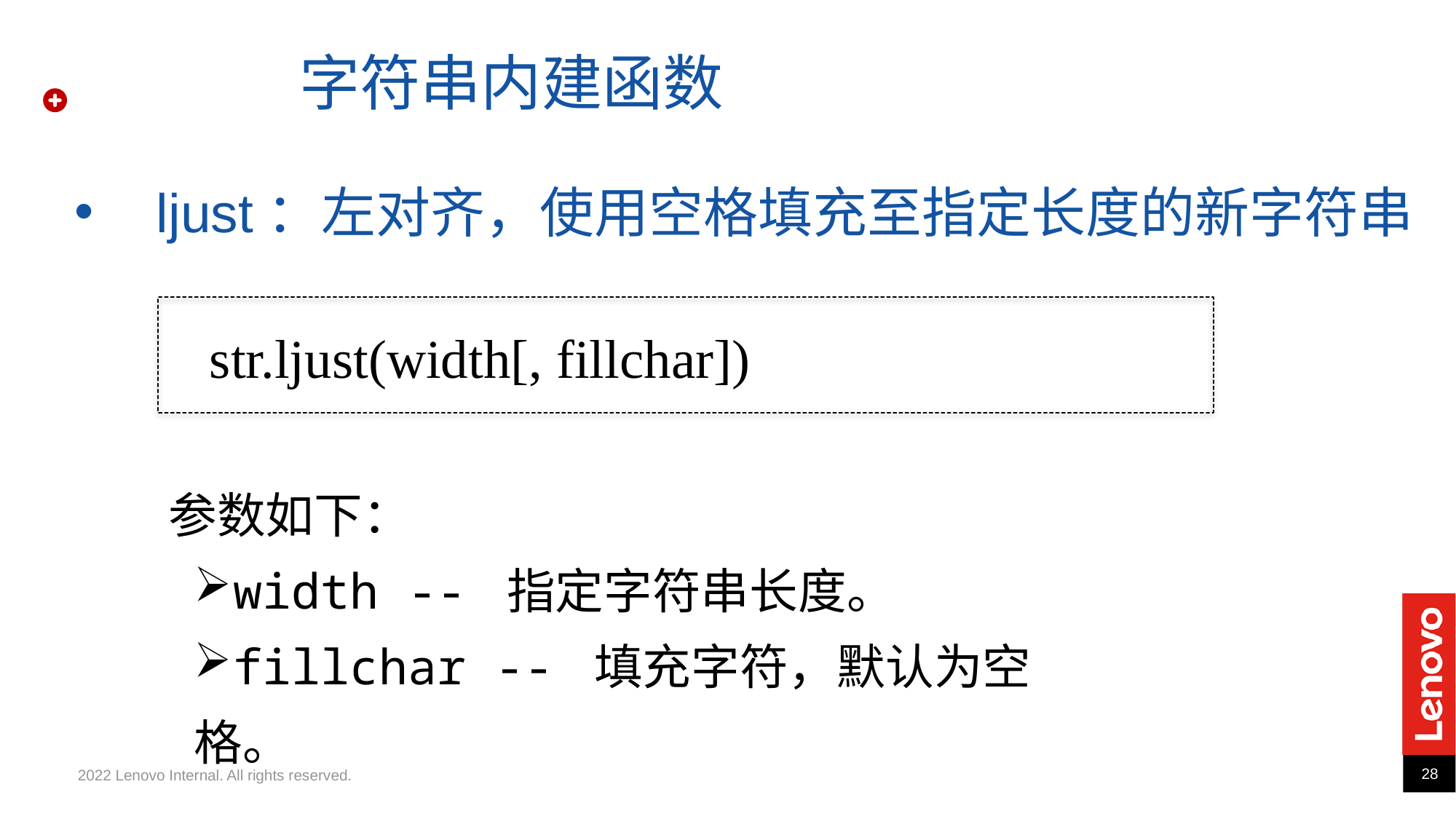

字符串内建函数
ljust：左对齐，使用空格填充至指定长度的新字符串

str.ljust(width[, fillchar])
参数如下：
width -- 指定字符串长度。
fillchar -- 填充字符，默认为空格。